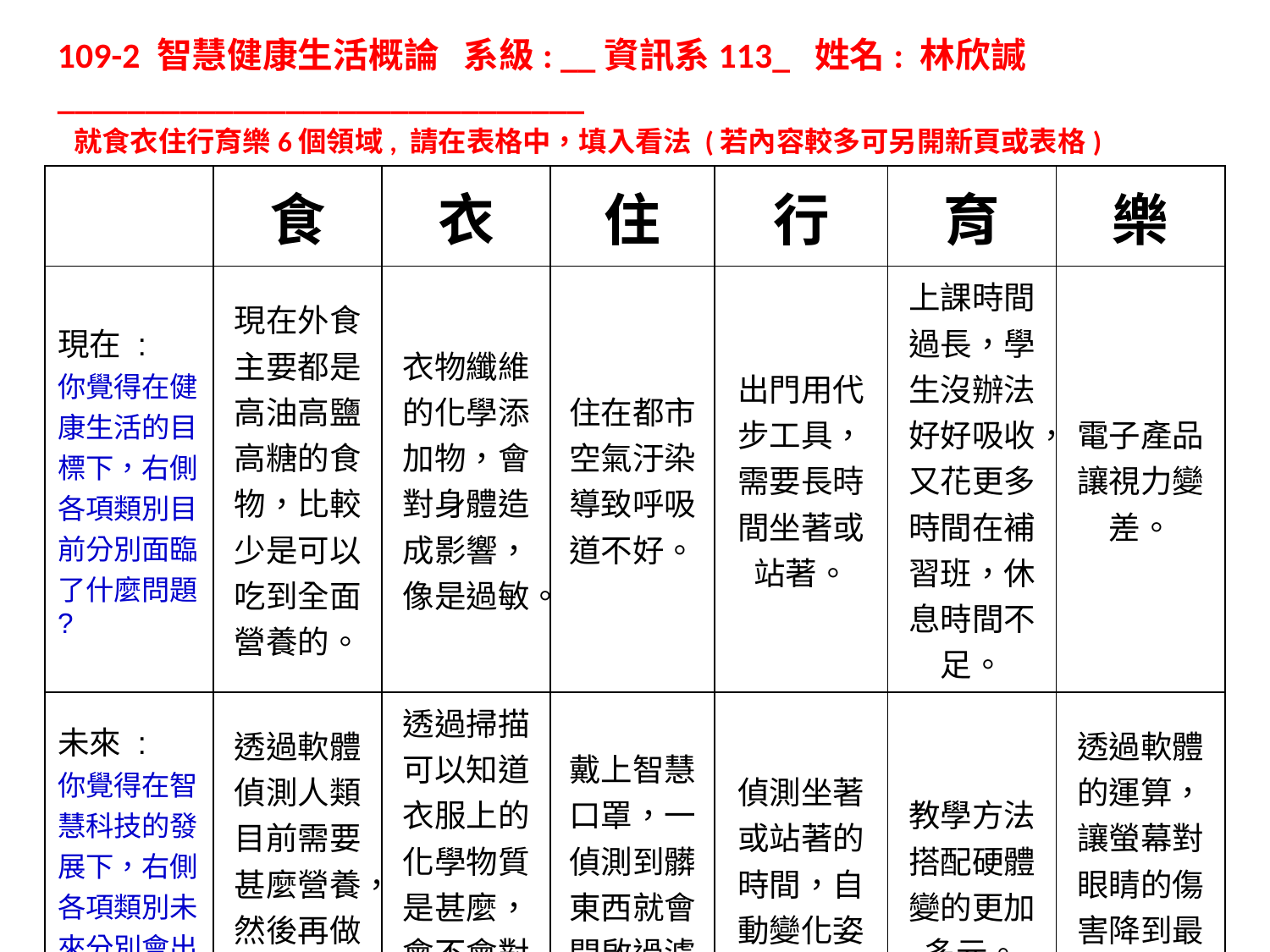

109-2 智慧健康生活概論   系級: __資訊系113_  姓名: 林欣諴______________________________
 就食衣住行育樂6個領域, 請在表格中，填入看法 (若內容較多可另開新頁或表格)
|  | 食 | 衣 | 住 | 行 | 育 | 樂 |
| --- | --- | --- | --- | --- | --- | --- |
| 現在 : 你覺得在健康生活的目標下，右側各項類別目前分別面臨了什麼問題 ? | 現在外食主要都是高油高鹽高糖的食物，比較少是可以吃到全面營養的。 | 衣物纖維的化學添加物，會對身體造成影響，像是過敏。 | 住在都市空氣汙染導致呼吸道不好。 | 出門用代步工具，需要長時間坐著或站著。 | 上課時間過長，學 生沒辦法好好吸收，又花更多時間在補習班，休息時間不足。 | 電子產品讓視力變差。 |
| 未來 : 你覺得在智慧科技的發展下，右側各項類別未來分別會出現什麼生活情境 ? | 透過軟體偵測人類目前需要甚麼營養，然後再做出相對的料理。 | 透過掃描可以知道衣服上的化學物質是甚麼，會不會對人體有甚麼影響。 | 戴上智慧口罩，一偵測到髒東西就會開啟過濾的功能。 | 偵測坐著或站著的時間，自動變化姿勢。 | 教學方法搭配硬體變的更加多元。 | 透過軟體的運算，讓螢幕對眼睛的傷害降到最低，並控制時間。 |